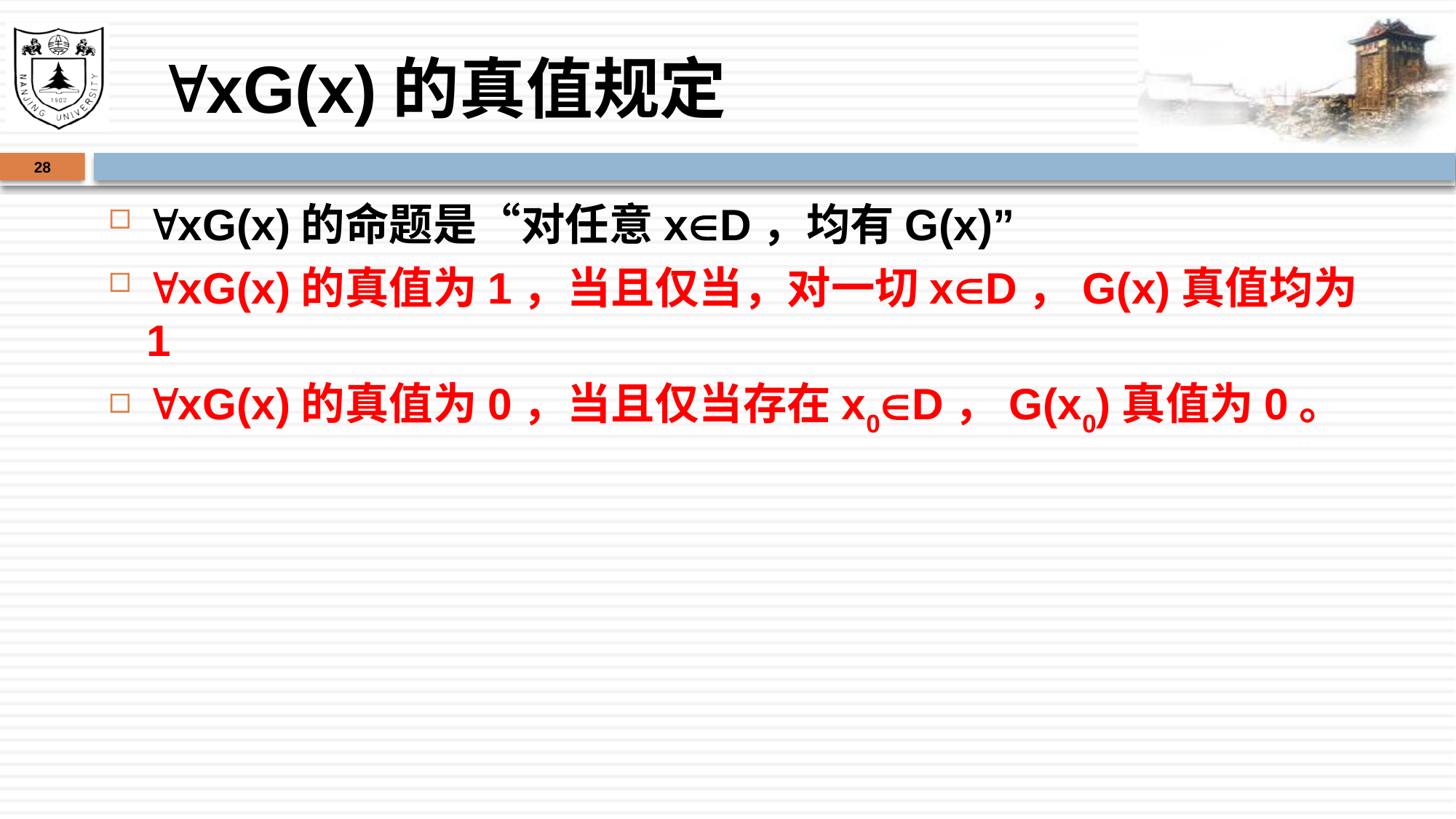

# ∀xG(x)的真值规定
28
∀xG(x)的命题是“对任意x∈D，均有G(x)”
∀xG(x)的真值为1，当且仅当，对一切x∈D，G(x)真值均为1
∀xG(x)的真值为0，当且仅当存在x0∈D，G(x0)真值为0。